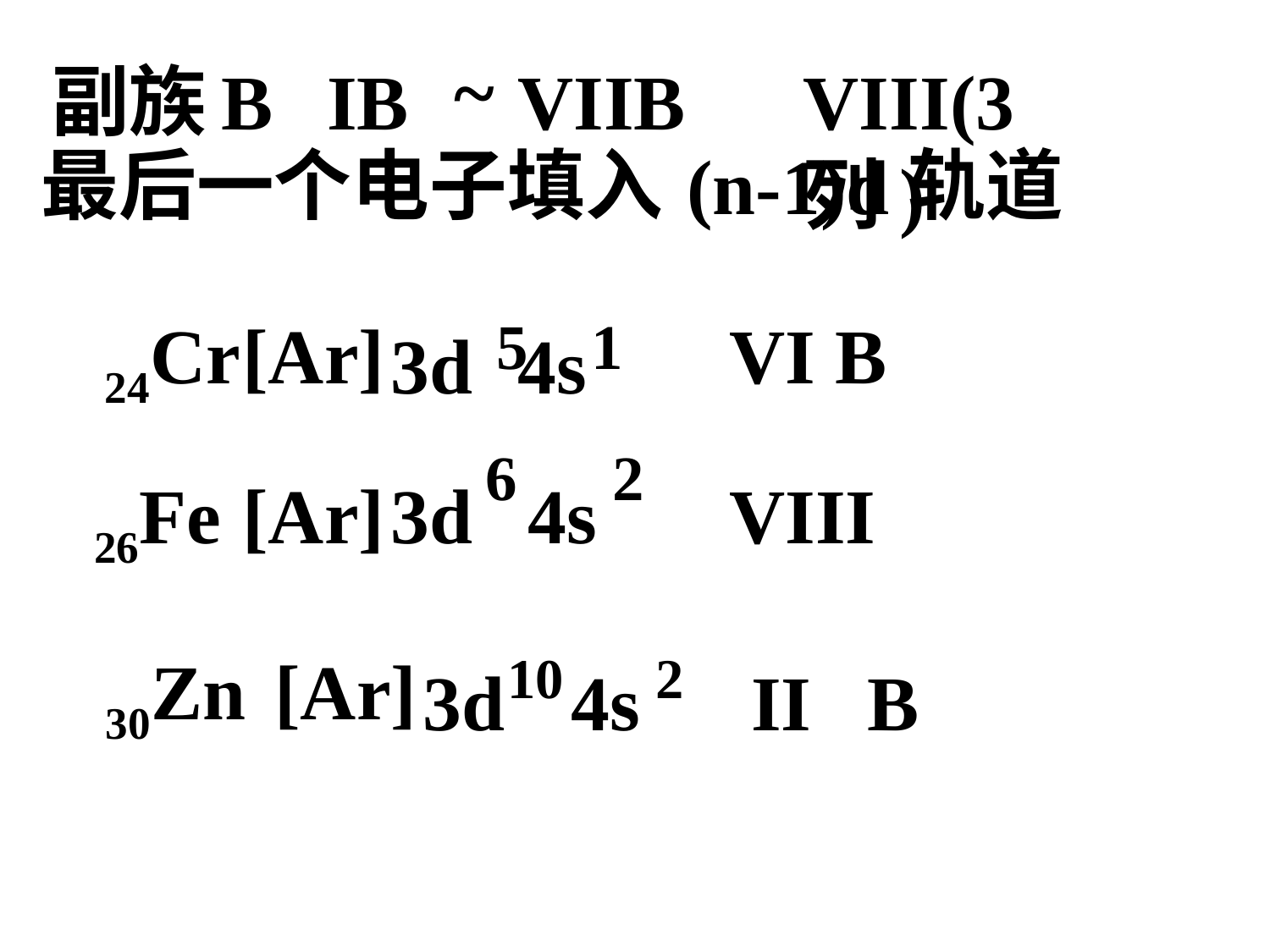

~
副族
B
IB
VIIB
VIII(3列)
最后一个电子填入              轨道
(n-1)d
24Cr
[Ar]
5
1
VI
B
3d
4s
6
2
26Fe
[Ar]
3d
4s
VIII
30Zn
[Ar]
10
2
3d
4s
II
B